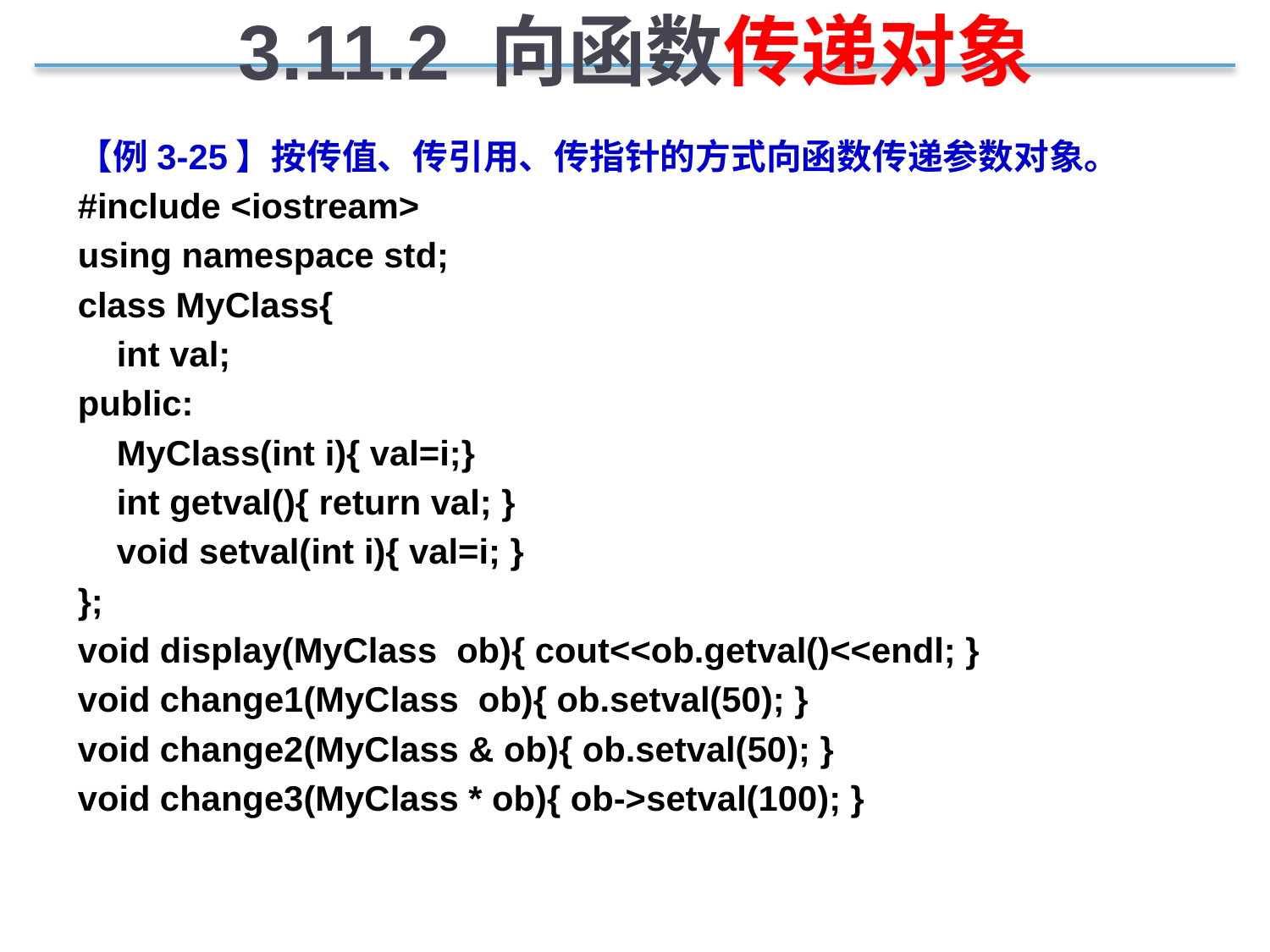

3.11.2 向函数传递对象
【例3-25】按传值、传引用、传指针的方式向函数传递参数对象。
#include <iostream>
using namespace std;
class MyClass{
    int val;
public:
    MyClass(int i){ val=i;}
    int getval(){ return val; }
    void setval(int i){ val=i; }
};
void display(MyClass  ob){ cout<<ob.getval()<<endl; }
void change1(MyClass  ob){ ob.setval(50); }
void change2(MyClass & ob){ ob.setval(50); }
void change3(MyClass * ob){ ob->setval(100); }